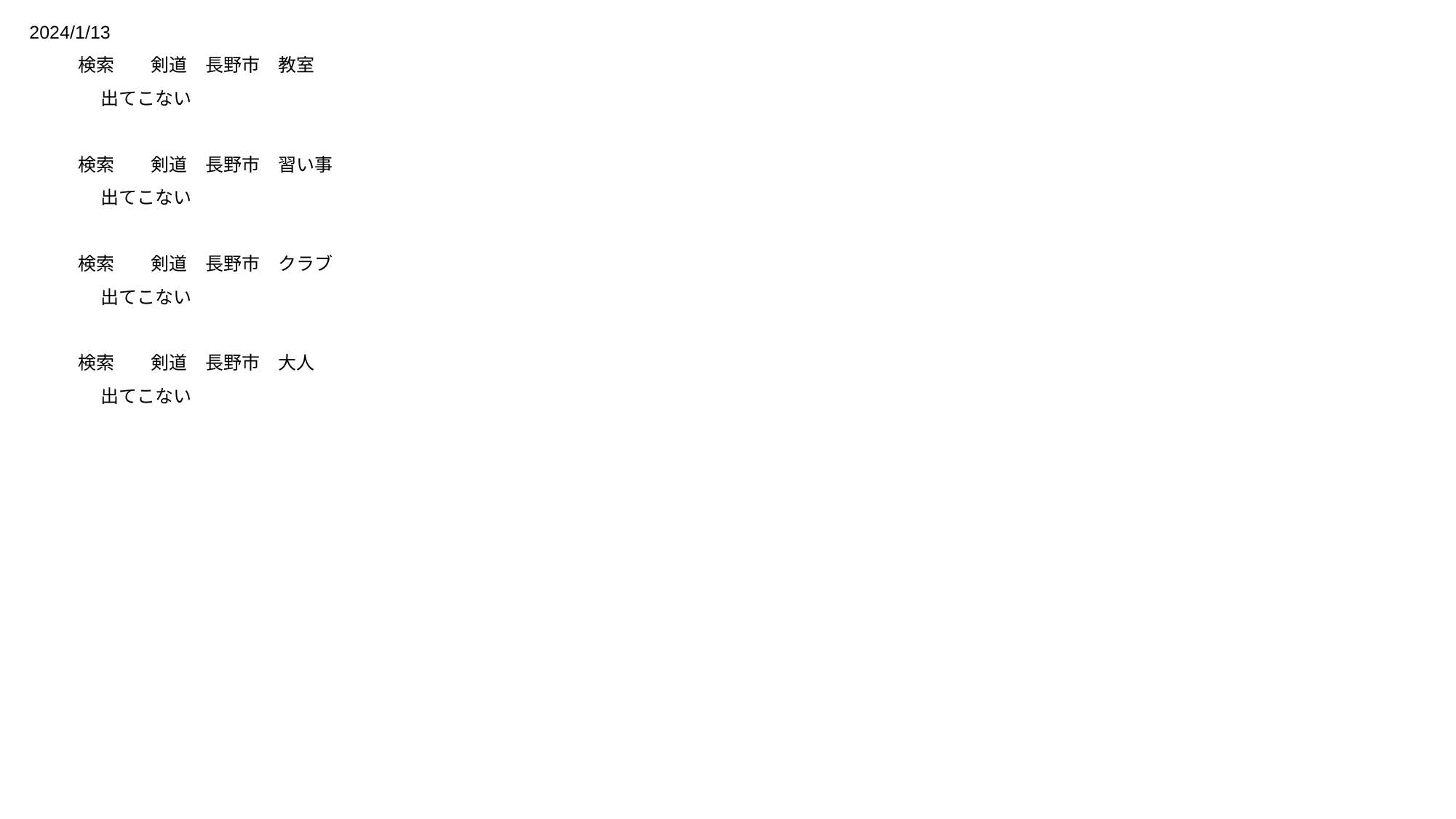

2024/1/13
検索　　剣道　長野市　教室
出てこない
検索　　剣道　長野市　習い事
出てこない
検索　　剣道　長野市　クラブ
出てこない
検索　　剣道　長野市　大人
出てこない